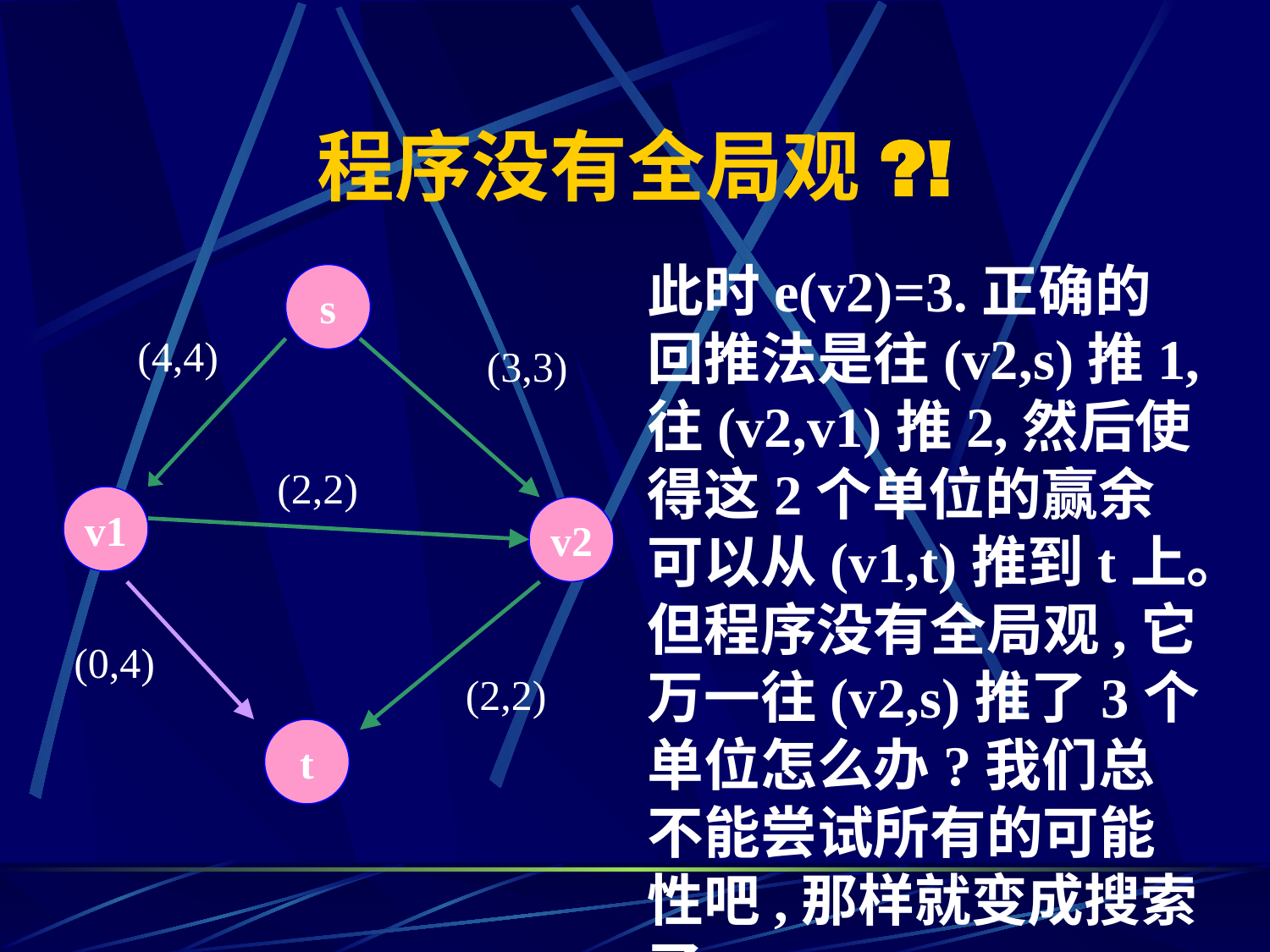

程序没有全局观?!
此时e(v2)=3.正确的回推法是往(v2,s)推1,往(v2,v1)推2,然后使得这2个单位的赢余可以从(v1,t)推到t上。
但程序没有全局观,它万一往(v2,s)推了3个单位怎么办?我们总不能尝试所有的可能性吧,那样就变成搜索了.
s
(4,4)
(3,3)

(2,2)
v1
v2

(0,4)
(2,2)
t